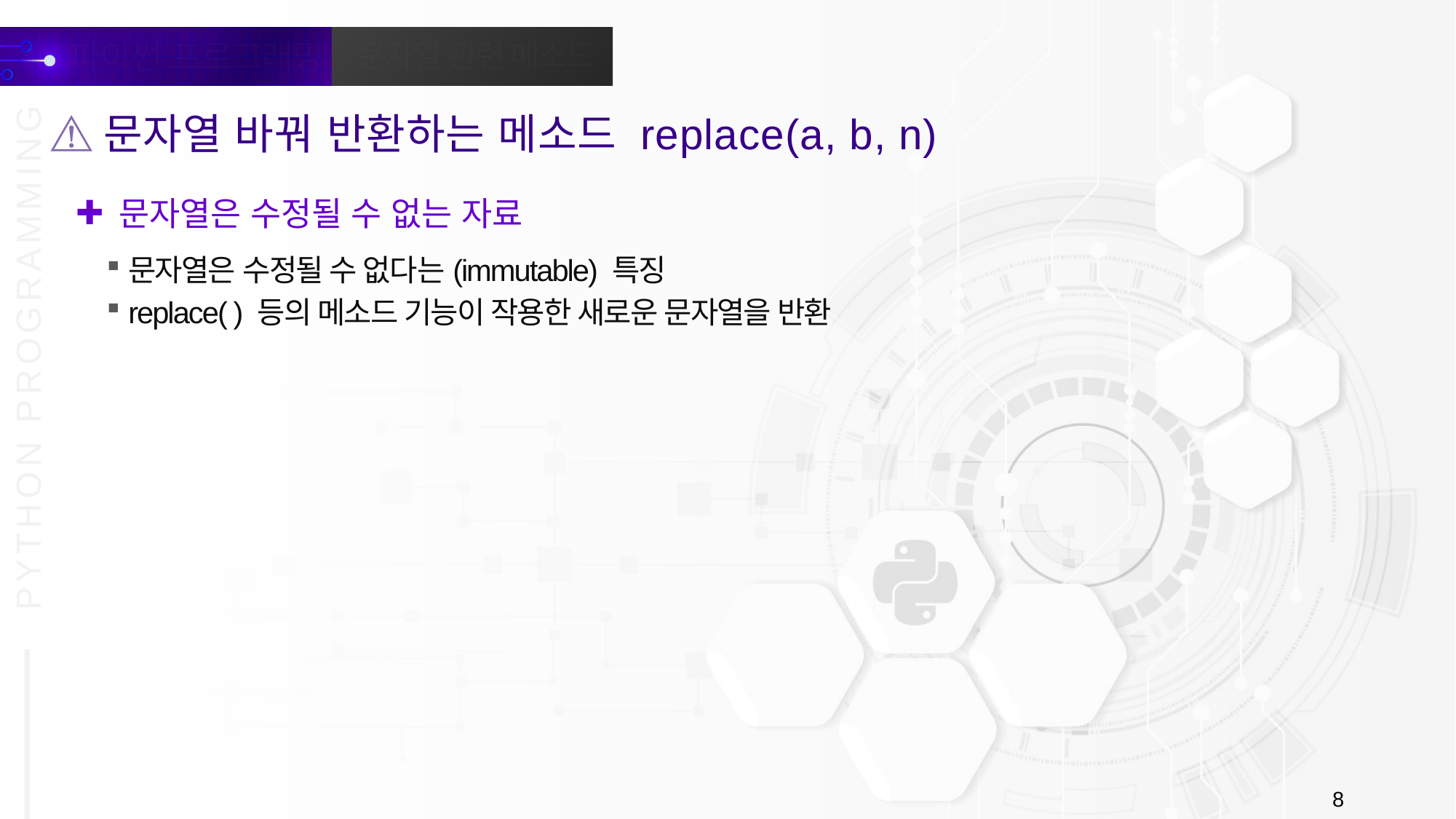

문자열 바꿔 반환하는 메소드 replace(a, b, n)
문자열은 수정될 수 없는 자료
문자열은 수정될 수 없다는(immutable) 특징
replace( ) 등의 메소드 기능이 작용한 새로운 문자열을 반환
8